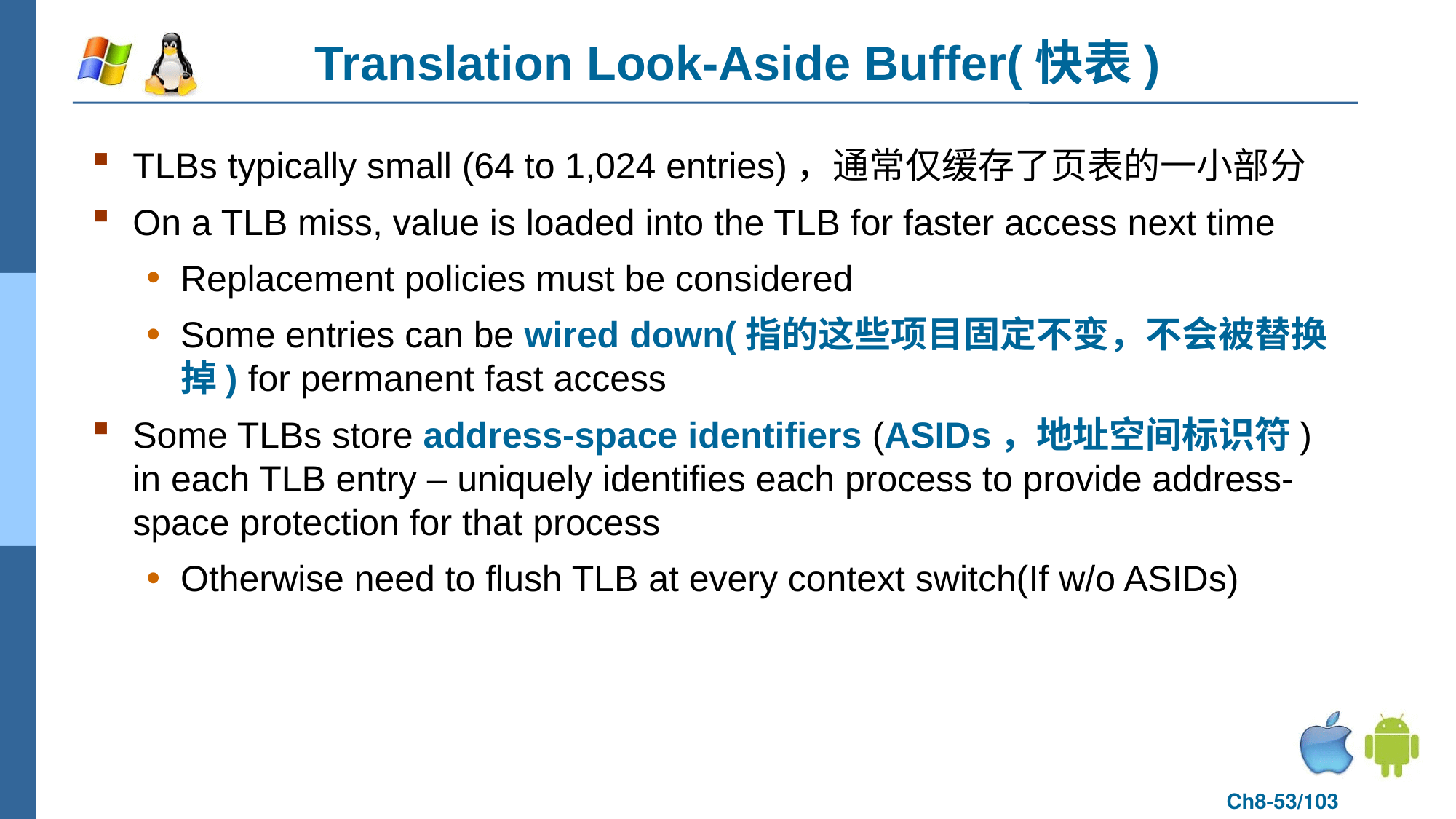

# Translation Look-Aside Buffer(快表)
TLBs typically small (64 to 1,024 entries)，通常仅缓存了页表的一小部分
On a TLB miss, value is loaded into the TLB for faster access next time
Replacement policies must be considered
Some entries can be wired down(指的这些项目固定不变，不会被替换掉) for permanent fast access
Some TLBs store address-space identifiers (ASIDs，地址空间标识符) in each TLB entry – uniquely identifies each process to provide address-space protection for that process
Otherwise need to flush TLB at every context switch(If w/o ASIDs)